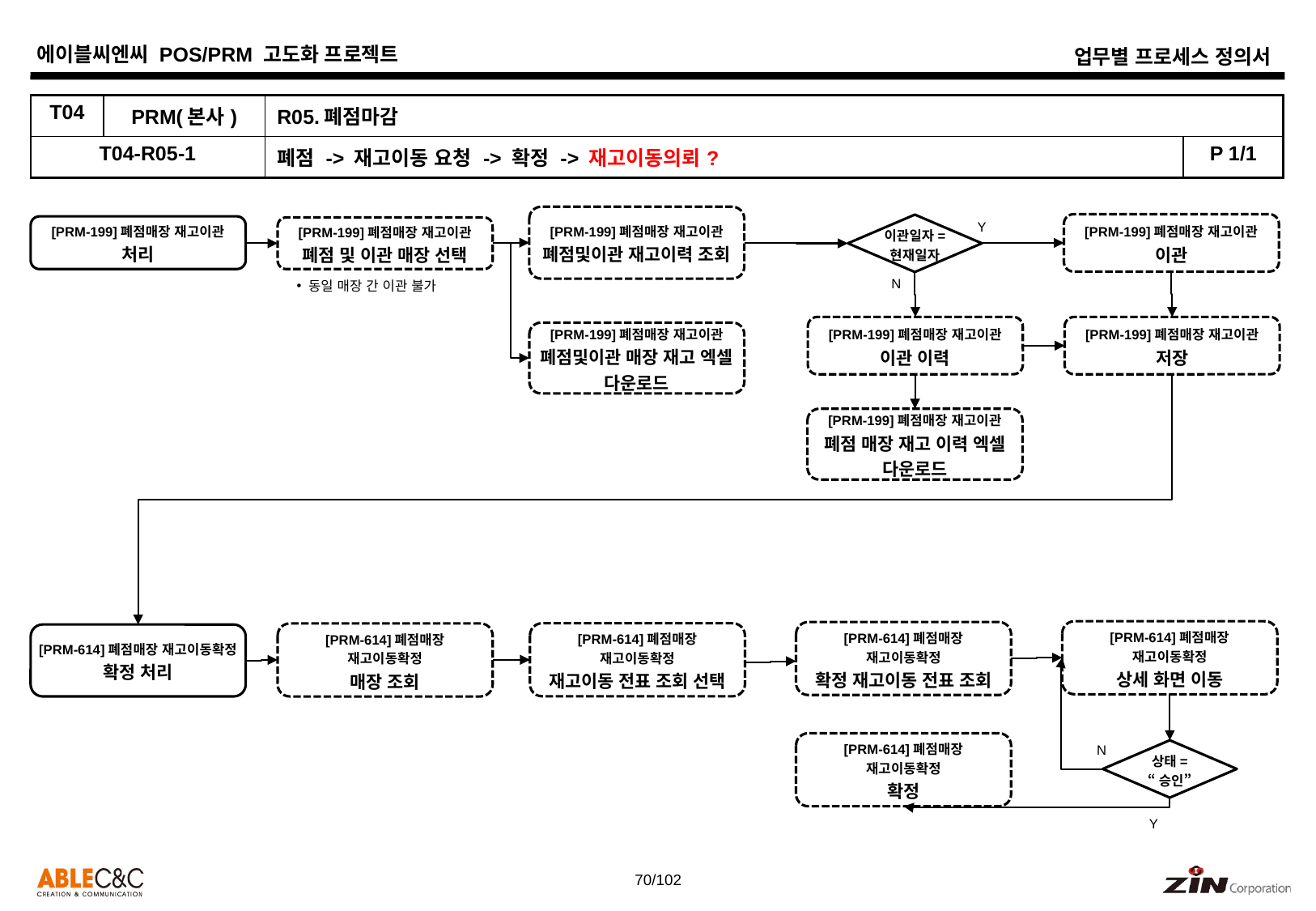

| T04 | PRM(본사) | R05.폐점마감 |  |
| --- | --- | --- | --- |
| T04-R05-1 |  | 폐점 -> 재고이동 요청 -> 확정 -> 재고이동의뢰? | P 1/1 |
[PRM-199]폐점매장 재고이관
폐점및이관 재고이력 조회
Y
[PRM-199]폐점매장 재고이관
이관
이관일자=
현재일자
[PRM-199]폐점매장 재고이관
처리
[PRM-199]폐점매장 재고이관
폐점 및 이관 매장 선택
N
동일 매장 간 이관 불가
[PRM-199]폐점매장 재고이관
이관 이력
[PRM-199]폐점매장 재고이관
저장
[PRM-199]폐점매장 재고이관
폐점및이관 매장 재고 엑셀 다운로드
[PRM-199]폐점매장 재고이관
폐점 매장 재고 이력 엑셀 다운로드
[PRM-614]폐점매장 재고이동확정
상세 화면 이동
[PRM-614]폐점매장 재고이동확정
확정 재고이동 전표 조회
[PRM-614]폐점매장 재고이동확정
재고이동 전표 조회 선택
[PRM-614]폐점매장 재고이동확정
매장 조회
[PRM-614]폐점매장 재고이동확정
확정 처리
[PRM-614]폐점매장 재고이동확정
확정
N
상태=
“승인”
Y